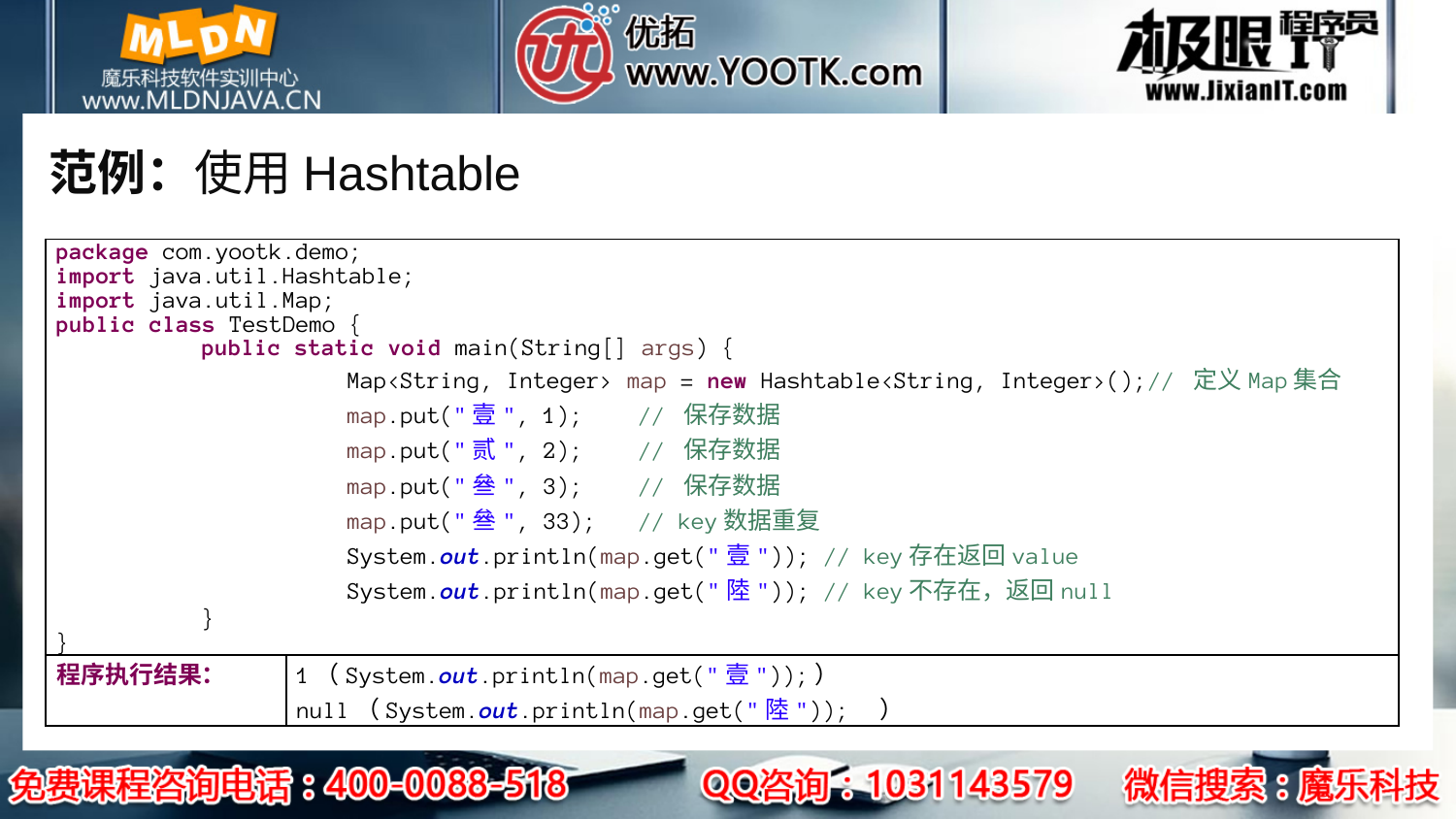

# 范例：使用Hashtable
| package com.yootk.demo; import java.util.Hashtable; import java.util.Map; public class TestDemo { public static void main(String[] args) { Map<String, Integer> map = new Hashtable<String, Integer>();// 定义Map集合 map.put("壹", 1); // 保存数据 map.put("贰", 2); // 保存数据 map.put("叄", 3); // 保存数据 map.put("叄", 33); // key数据重复 System.out.println(map.get("壹")); // key存在返回value System.out.println(map.get("陸")); // key不存在，返回null } } |  |
| --- | --- |
| 程序执行结果： | 1（System.out.println(map.get("壹"));） null（System.out.println(map.get("陸")); ） |